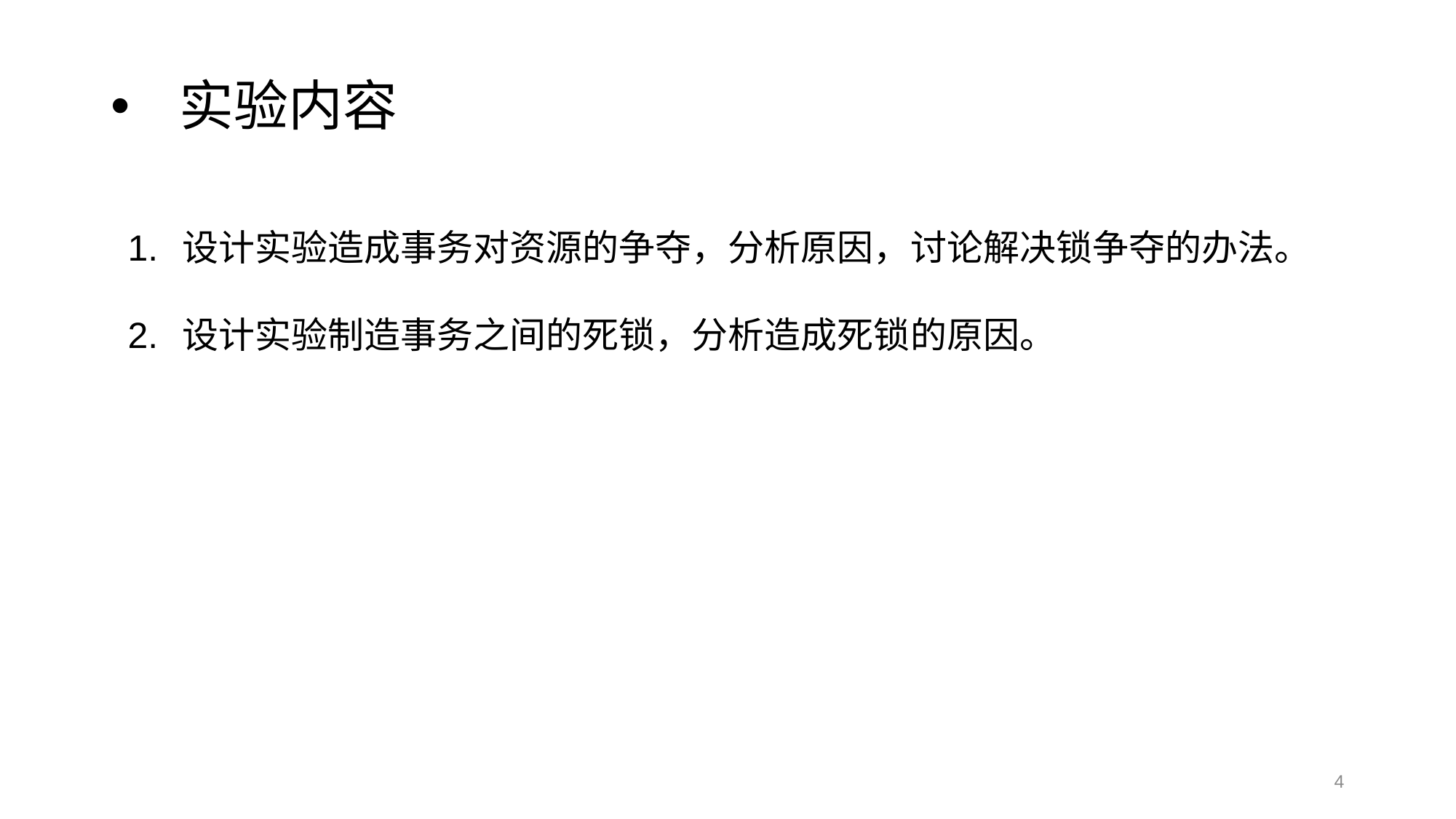

# 实验内容
设计实验造成事务对资源的争夺，分析原因，讨论解决锁争夺的办法。
设计实验制造事务之间的死锁，分析造成死锁的原因。

4